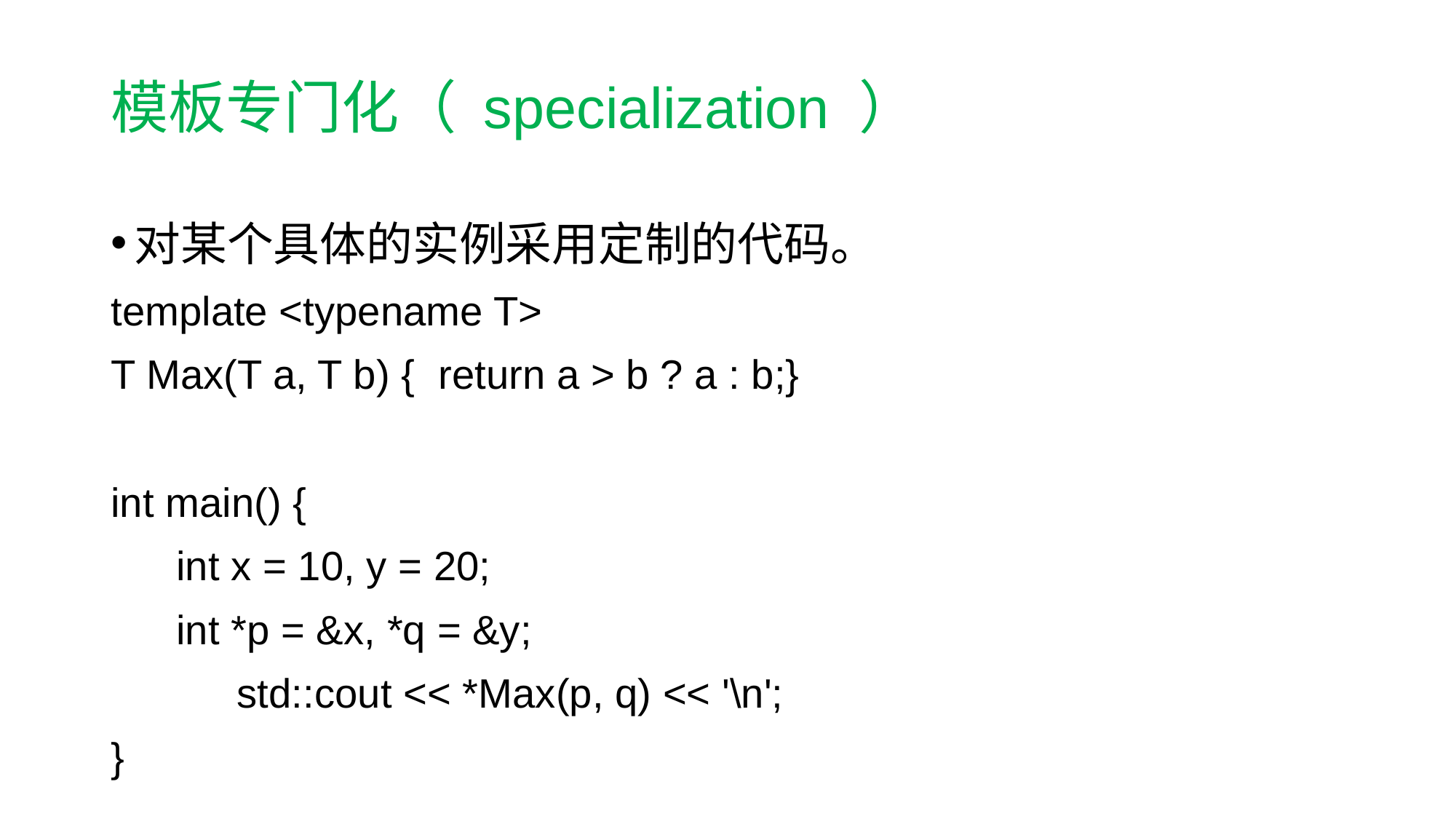

# 模板专门化（ specialization ）
对某个具体的实例采用定制的代码。
template <typename T>
T Max(T a, T b) {	return a > b ? a : b;}

int main() {
	int x = 10, y = 20;
	int *p = &x, *q = &y;
           std::cout << *Max(p, q) << '\n';
}